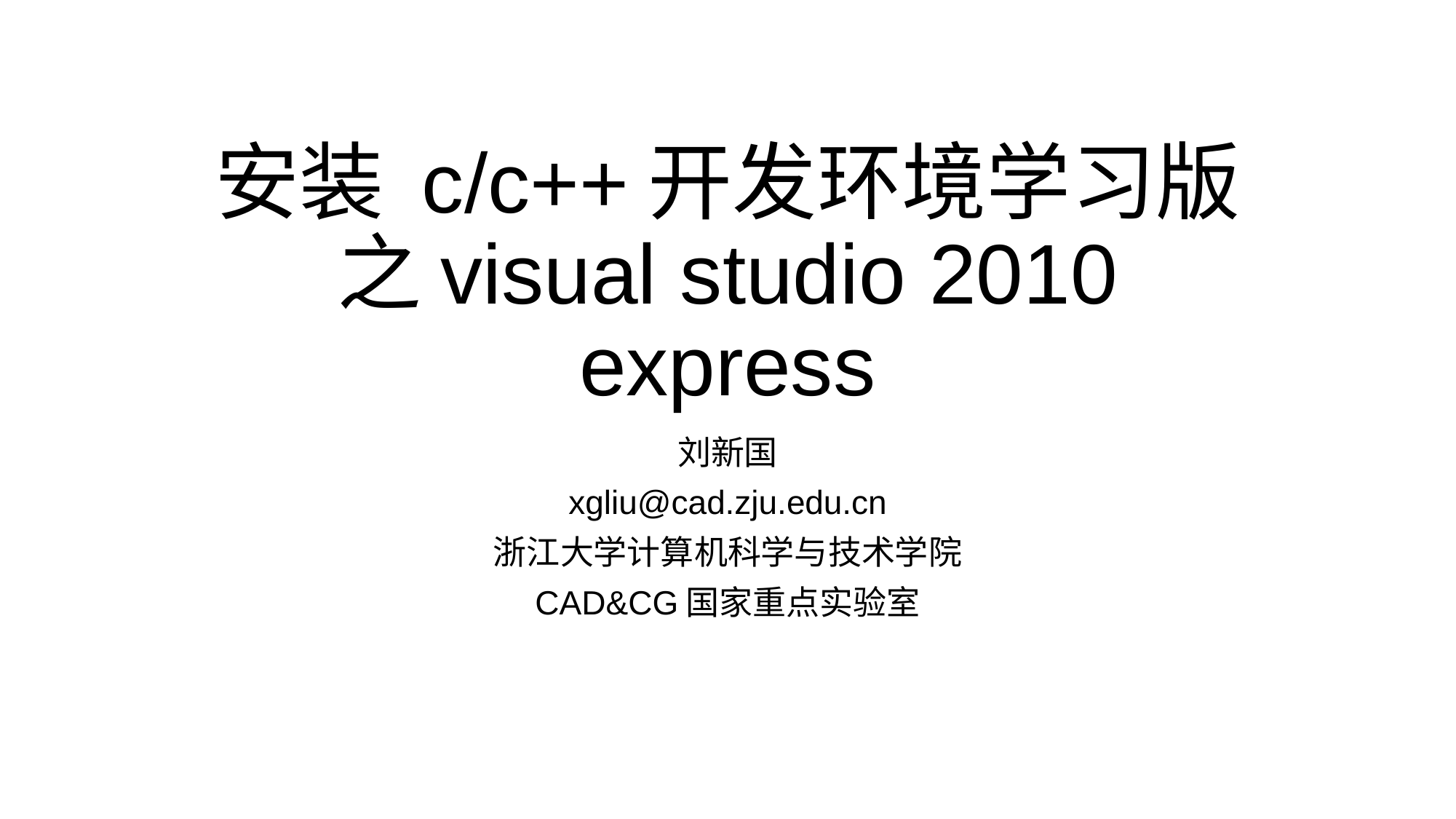

# 安装 c/c++开发环境学习版之visual studio 2010 express
刘新国
xgliu@cad.zju.edu.cn
浙江大学计算机科学与技术学院
CAD&CG国家重点实验室